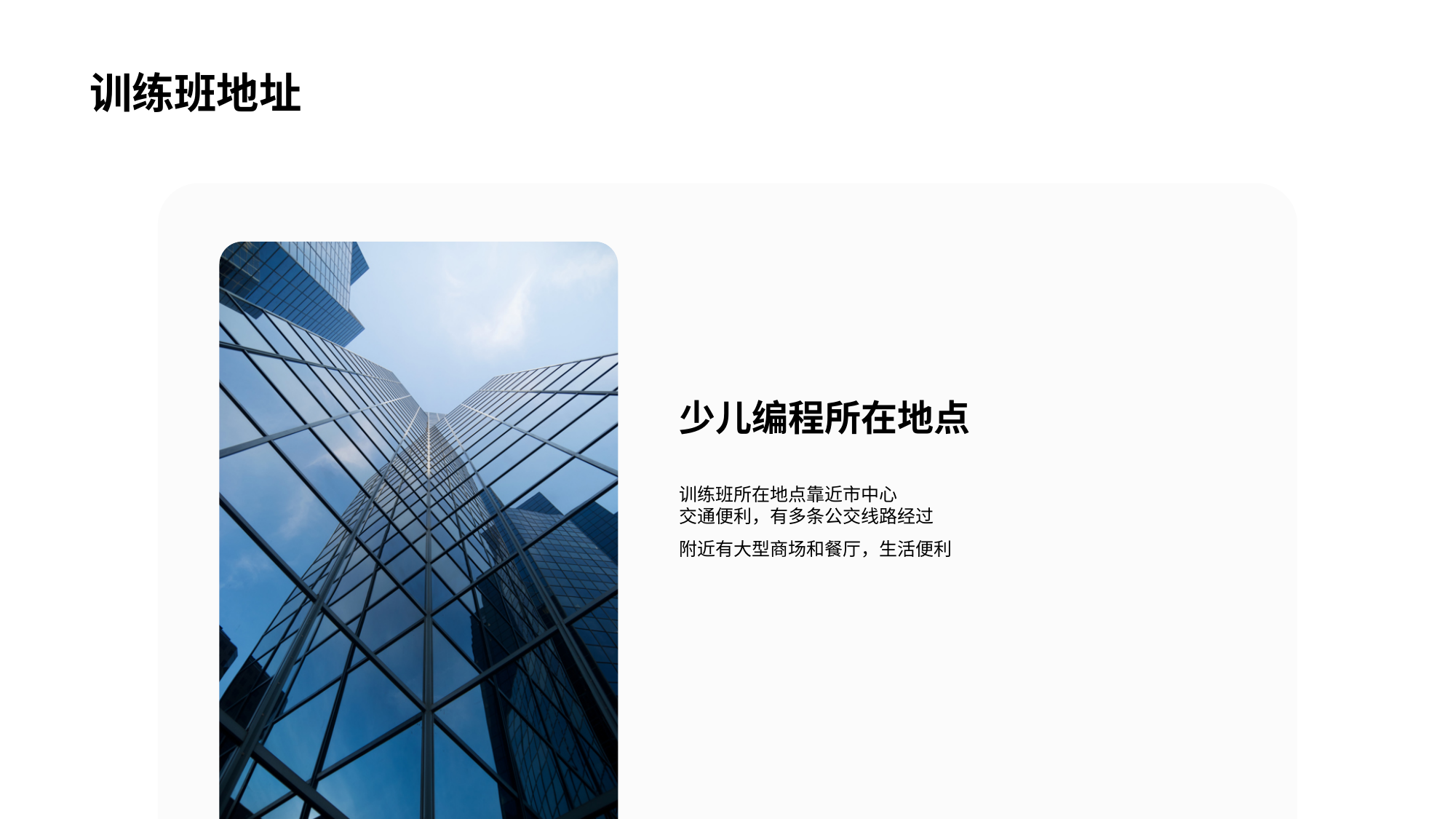

# 训练班地址

少儿编程所在地点
训练班所在地点靠近市中心
交通便利，有多条公交线路经过
附近有大型商场和餐厅，生活便利